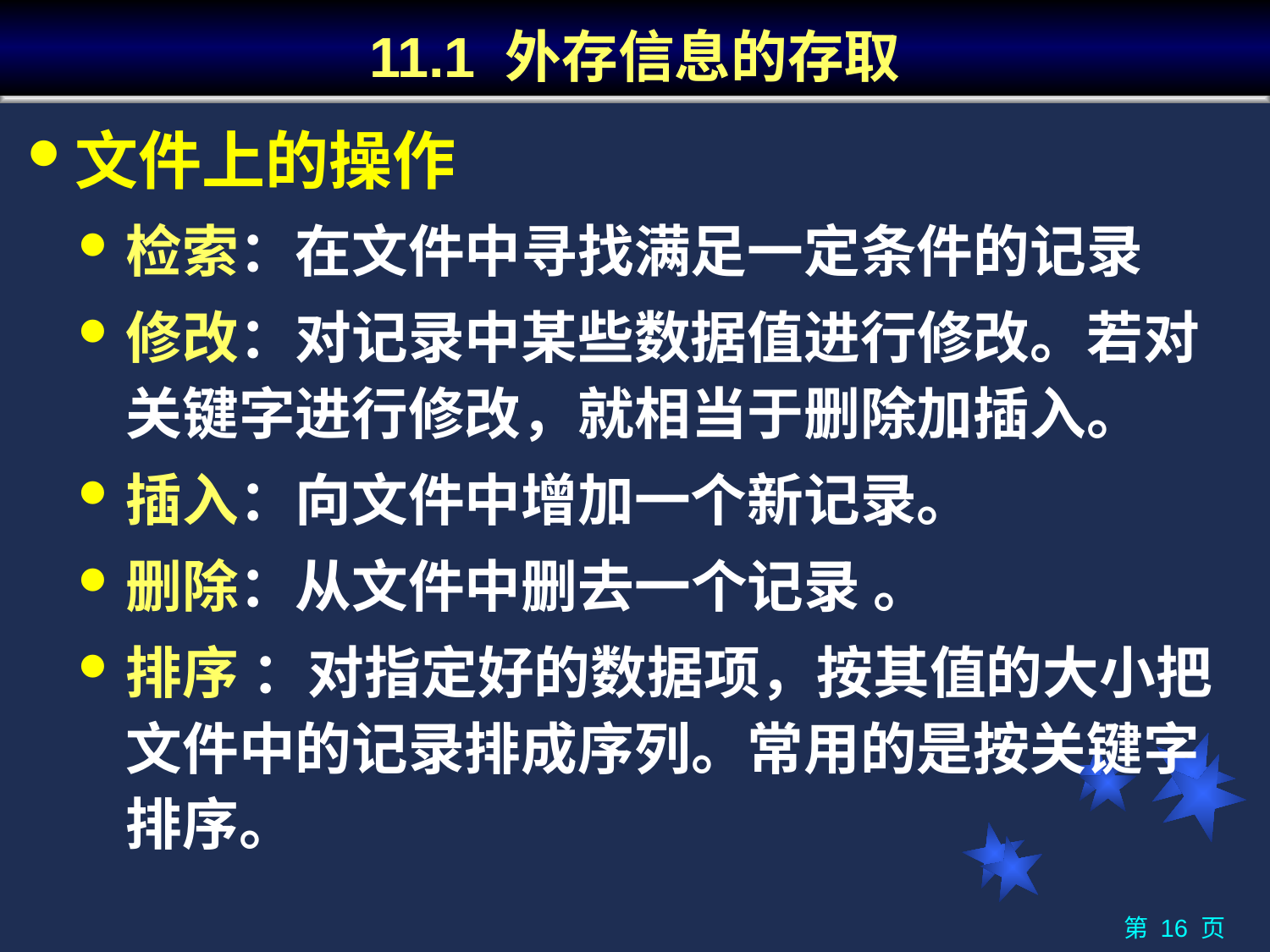

# 11.1 外存信息的存取
文件上的操作
检索：在文件中寻找满足一定条件的记录
修改：对记录中某些数据值进行修改。若对关键字进行修改，就相当于删除加插入。
插入：向文件中增加一个新记录。
删除：从文件中删去一个记录 。
排序 ：对指定好的数据项，按其值的大小把文件中的记录排成序列。常用的是按关键字排序。
第 16 页